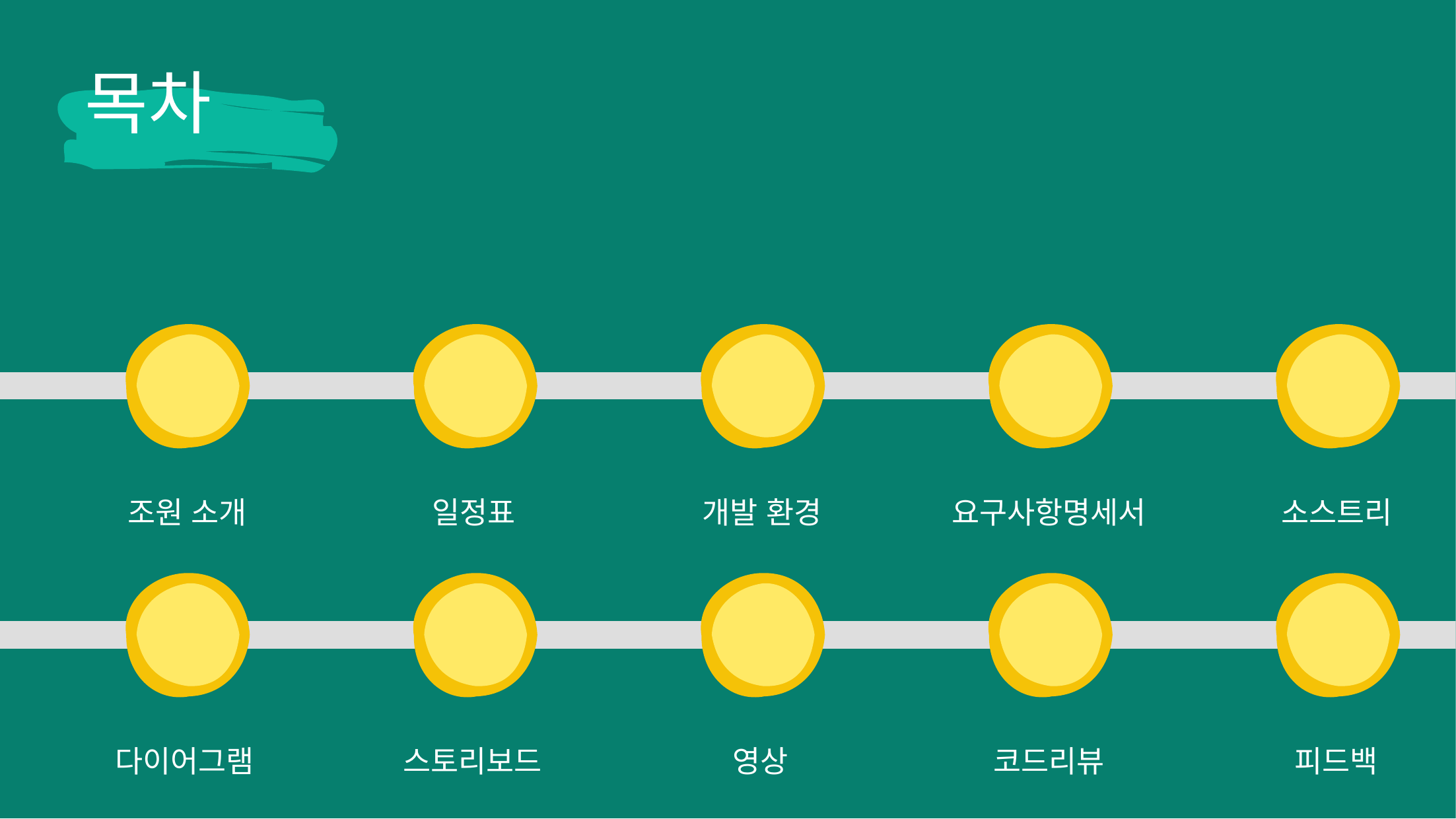

목차

조원 소개
일정표
개발 환경
요구사항명세서
소스트리

다이어그램
스토리보드
영상
코드리뷰
피드백